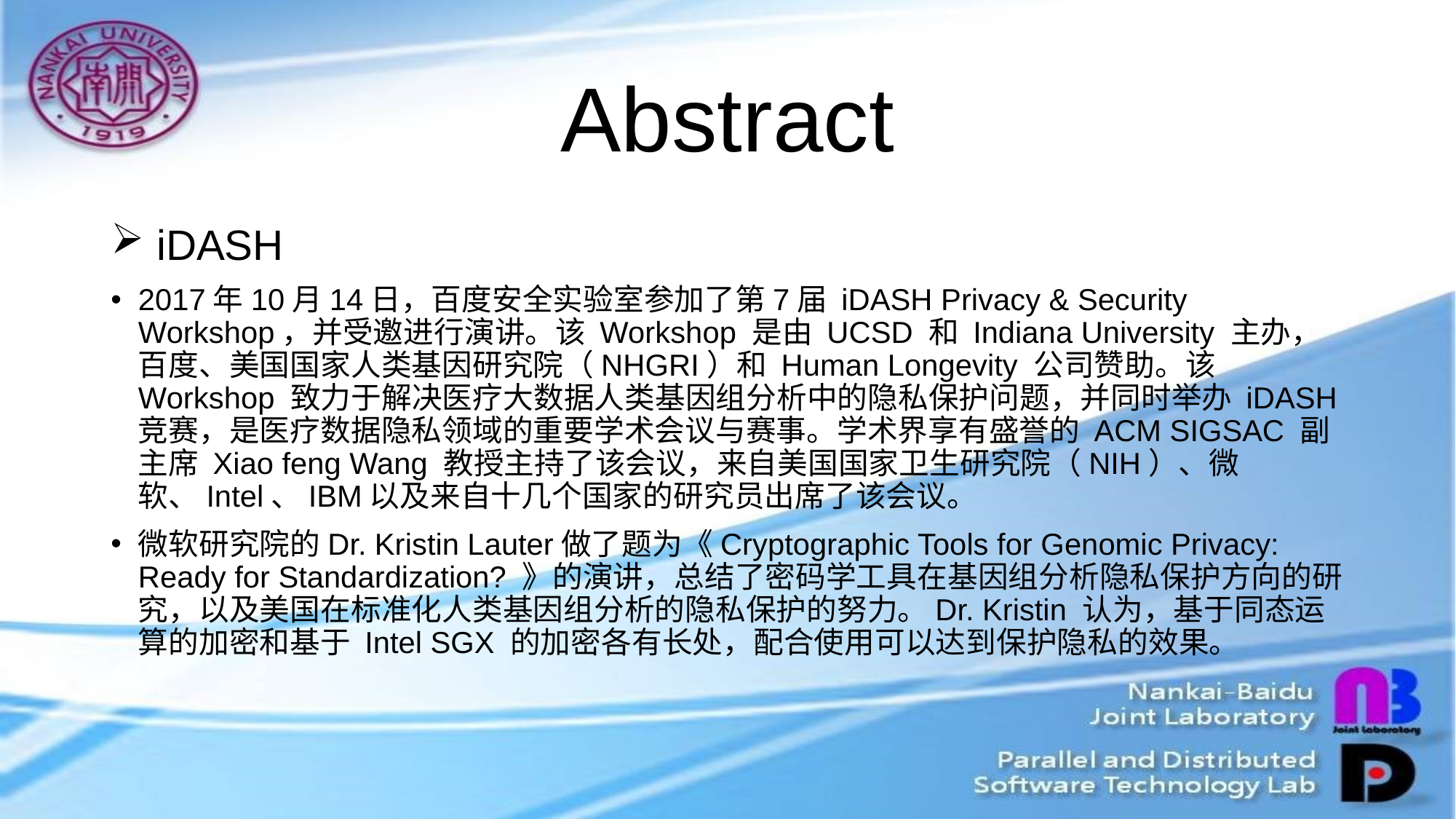

# Abstract
 iDASH
2017年10月14日，百度安全实验室参加了第7届 iDASH Privacy & Security Workshop，并受邀进行演讲。该 Workshop 是由 UCSD 和 Indiana University 主办，百度、美国国家人类基因研究院（NHGRI）和 Human Longevity 公司赞助。该 Workshop 致力于解决医疗大数据人类基因组分析中的隐私保护问题，并同时举办 iDASH 竞赛，是医疗数据隐私领域的重要学术会议与赛事。学术界享有盛誉的 ACM SIGSAC 副主席 Xiao feng Wang 教授主持了该会议，来自美国国家卫生研究院（NIH）、微软、Intel、IBM以及来自十几个国家的研究员出席了该会议。
微软研究院的Dr. Kristin Lauter做了题为《Cryptographic Tools for Genomic Privacy: Ready for Standardization? 》的演讲，总结了密码学工具在基因组分析隐私保护方向的研究，以及美国在标准化人类基因组分析的隐私保护的努力。Dr. Kristin 认为，基于同态运算的加密和基于 Intel SGX 的加密各有长处，配合使用可以达到保护隐私的效果。